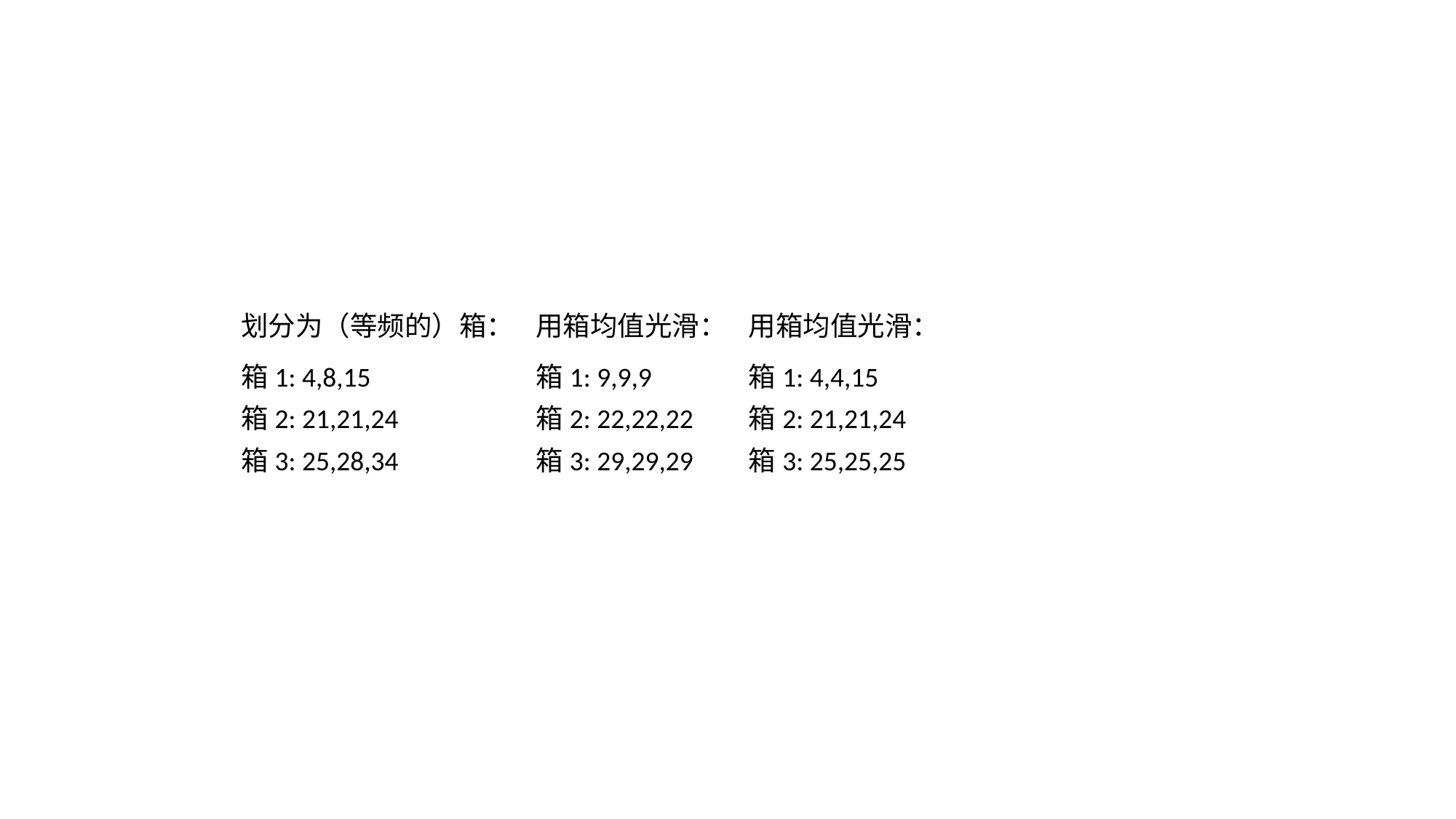

划分为（等频的）箱：
箱1: 4,8,15
箱2: 21,21,24
箱3: 25,28,34
用箱均值光滑：
箱1: 9,9,9
箱2: 22,22,22
箱3: 29,29,29
用箱均值光滑：
箱1: 4,4,15
箱2: 21,21,24
箱3: 25,25,25